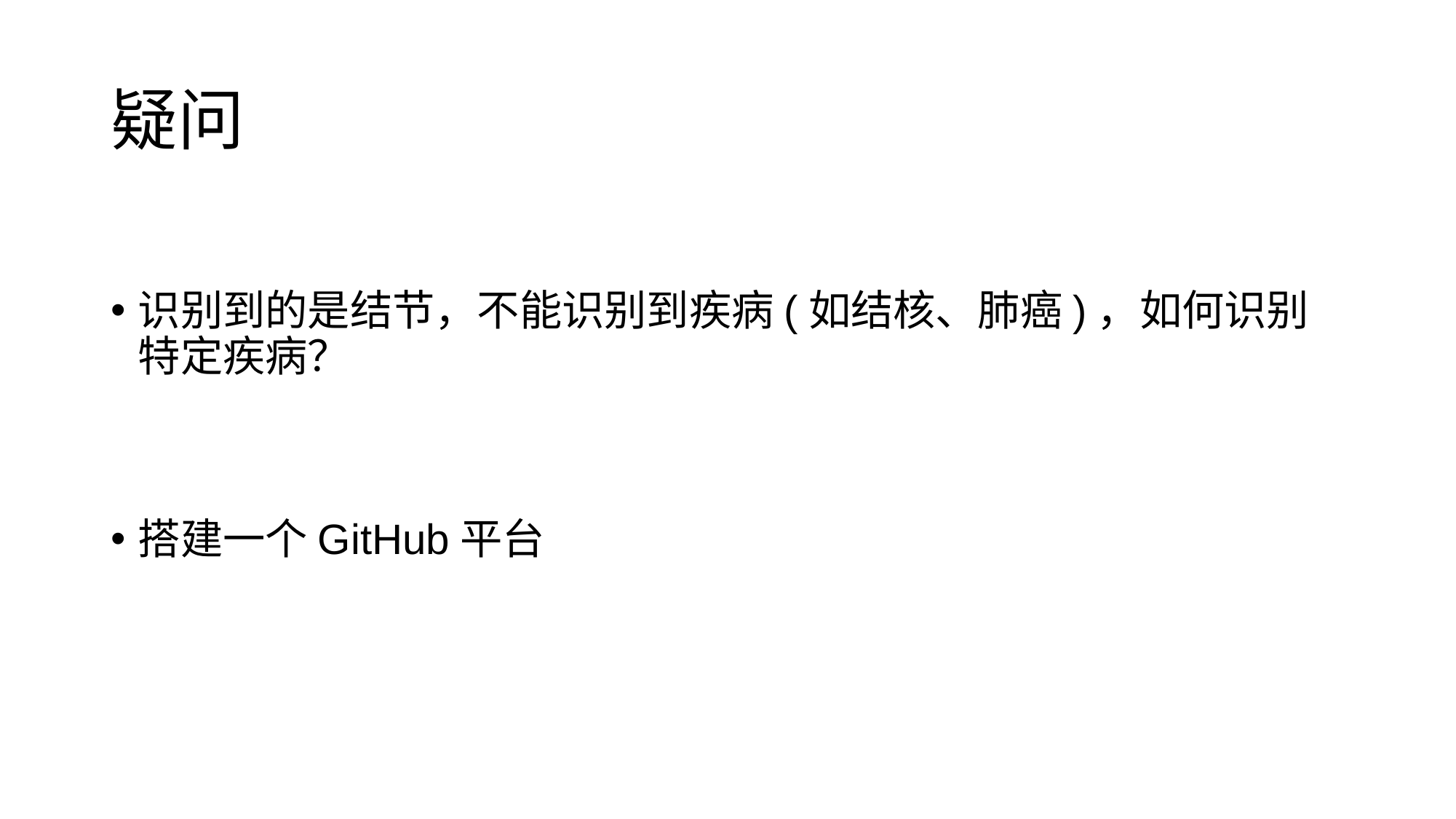

# 疑问

识别到的是结节，不能识别到疾病(如结核、肺癌)，如何识别特定疾病？

搭建一个GitHub平台